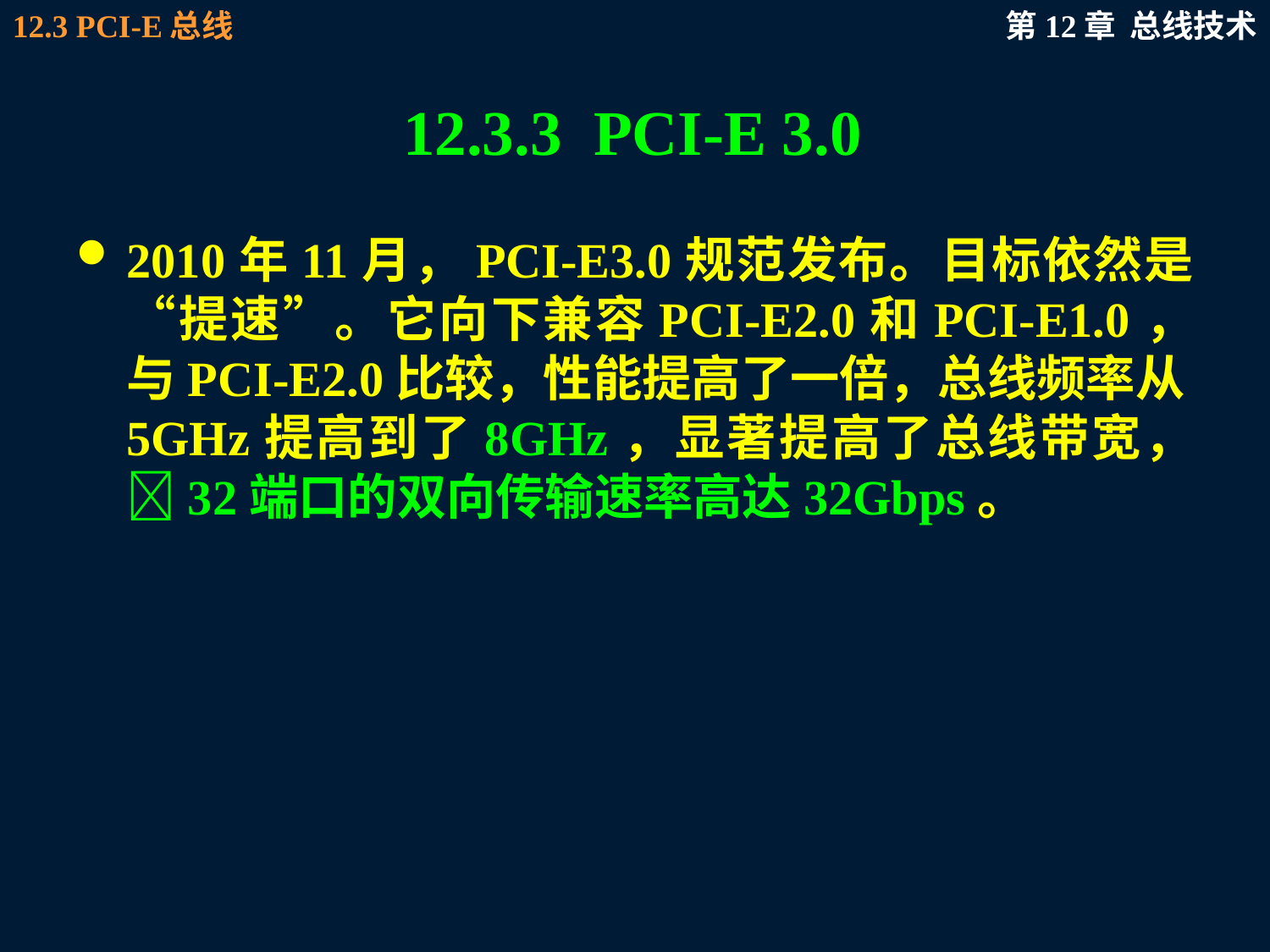

# 12.3.3  PCI-E 3.0
2010年11月，PCI-E3.0规范发布。目标依然是“提速”。它向下兼容PCI-E2.0和PCI-E1.0，与PCI-E2.0比较，性能提高了一倍，总线频率从5GHz提高到了8GHz，显著提高了总线带宽，×32端口的双向传输速率高达32Gbps。